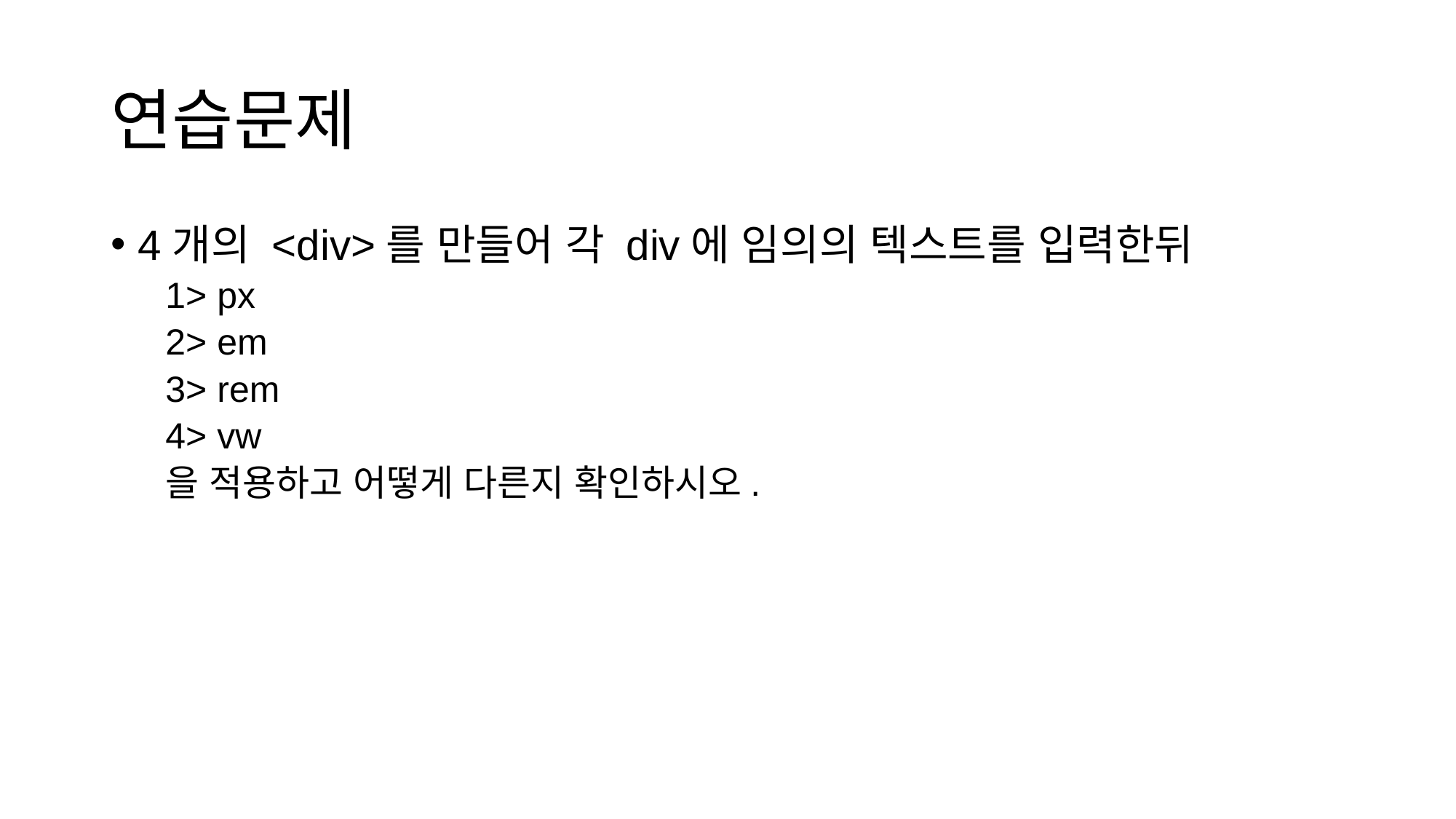

# 연습문제
4개의 <div>를 만들어 각 div에 임의의 텍스트를 입력한뒤
1> px
2> em
3> rem
4> vw
을 적용하고 어떻게 다른지 확인하시오.